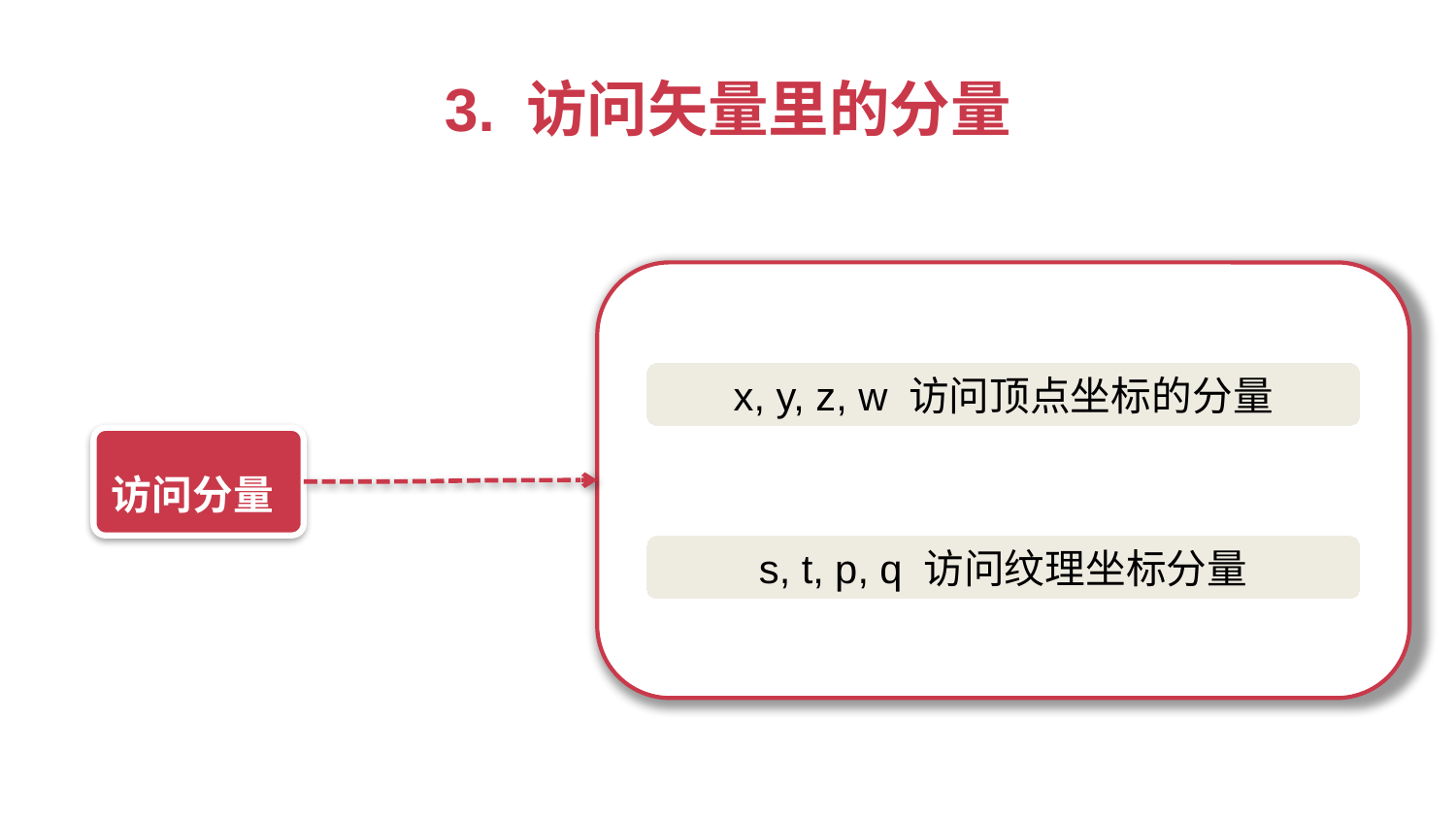

3. 访问矢量里的分量

x, y, z, w 访问顶点坐标的分量
访问分量
s, t, p, q 访问纹理坐标分量